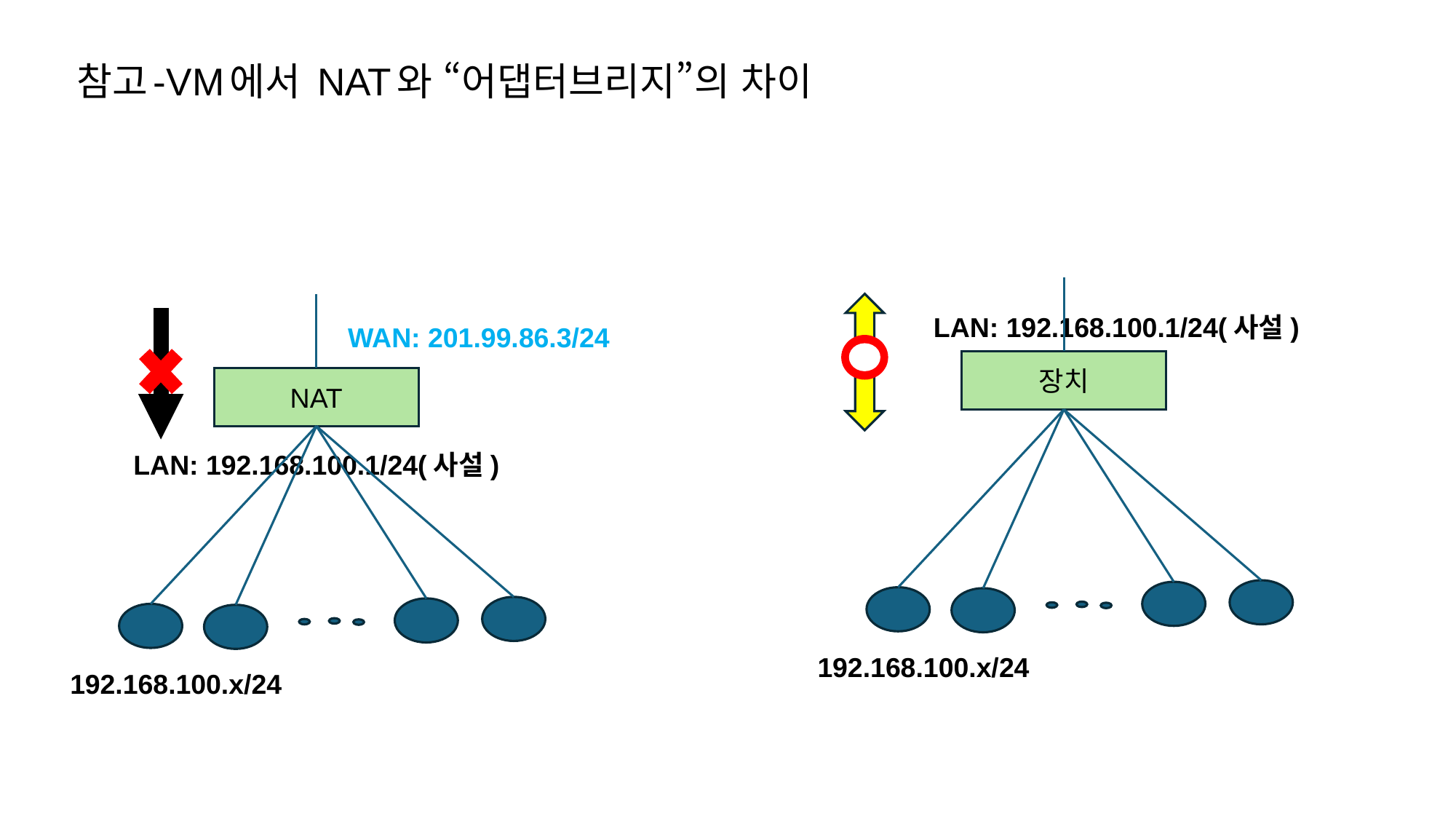

# 참고-VM에서 NAT와 “어댑터브리지”의 차이

LAN: 192.168.100.1/24(사설)
WAN: 201.99.86.3/24

장치
NAT
LAN: 192.168.100.1/24(사설)

192.168.100.x/24
192.168.100.x/24